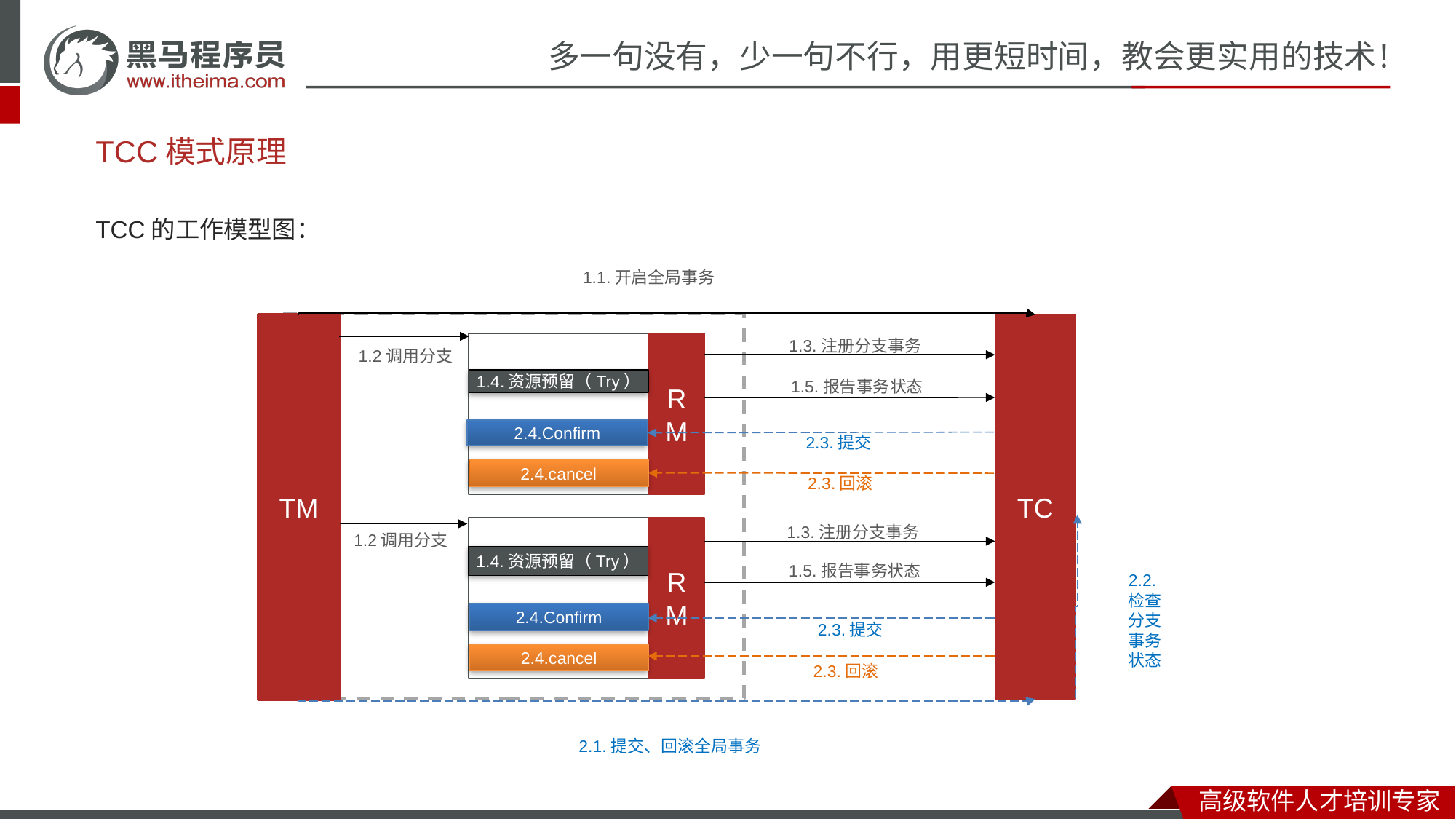

# TCC模式原理
TCC的工作模型图：
1.1.开启全局事务

TM
TC
1.3.注册分支事务

RM
1.2调用分支
1.4.资源预留（Try）
1.5.报告事务状态
2.4.Confirm
2.3.提交
2.4.cancel
2.3.回滚
1.3.注册分支事务

RM
1.2调用分支
1.4.资源预留（Try）
1.5.报告事务状态
2.2.检查分支事务状态
2.4.Confirm
2.3.提交
2.4.cancel
2.3.回滚
2.1.提交、回滚全局事务